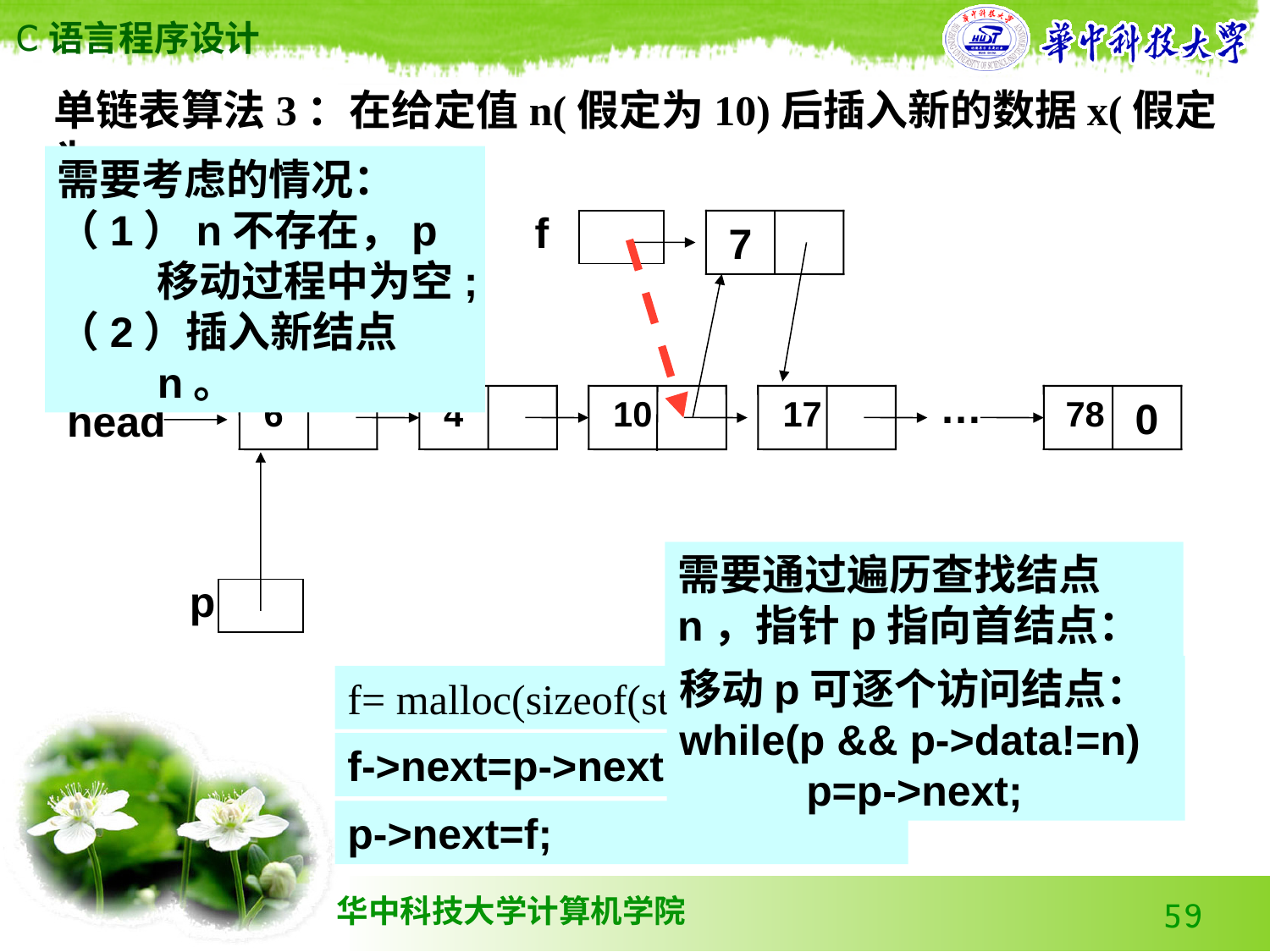

单链表算法3：在给定值n(假定为10)后插入新的数据x(假定为7)
需要考虑的情况：
（1）n不存在，p移动过程中为空;
（2）插入新结点n。

f

7

…
6

4

10

17

78

0

head

p

需要通过遍历查找结点n，指针p指向首结点：p=head;
移动p可逐个访问结点：
while(p && p->data!=n)
	p=p->next;
f= malloc(sizeof(struct s_list));
f->next=p->next;
p->next=f;
59
59